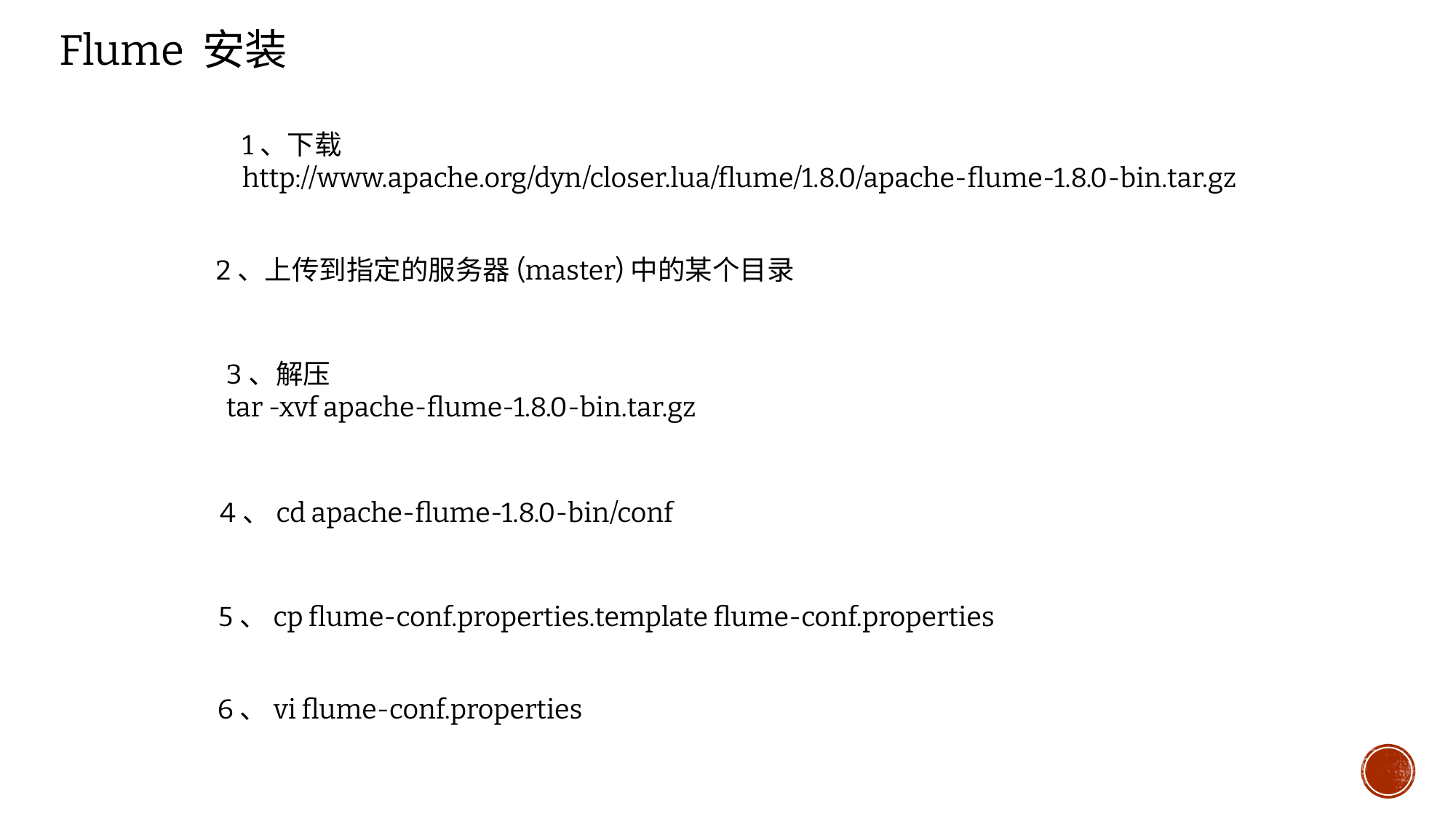

Flume 安装
1、下载
http://www.apache.org/dyn/closer.lua/flume/1.8.0/apache-flume-1.8.0-bin.tar.gz
2、上传到指定的服务器(master)中的某个目录
3、解压
tar -xvf apache-flume-1.8.0-bin.tar.gz
4、cd apache-flume-1.8.0-bin/conf
5、cp flume-conf.properties.template flume-conf.properties
6、vi flume-conf.properties